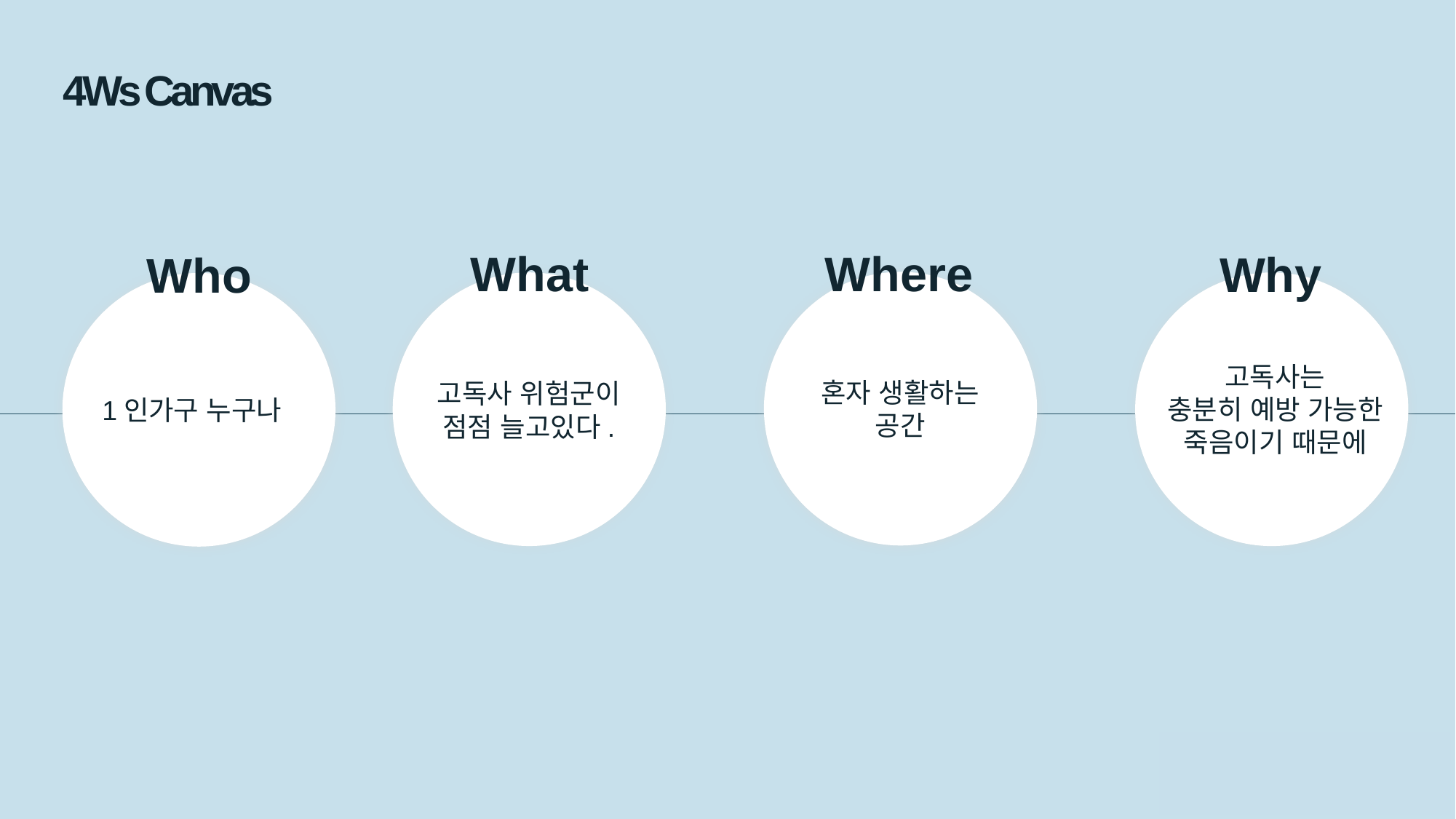

4Ws Canvas
What
Where
Why

Who

고독사는
충분히 예방 가능한 죽음이기 때문에
혼자 생활하는 공간
고독사 위험군이 점점 늘고있다.
1인가구 누구나